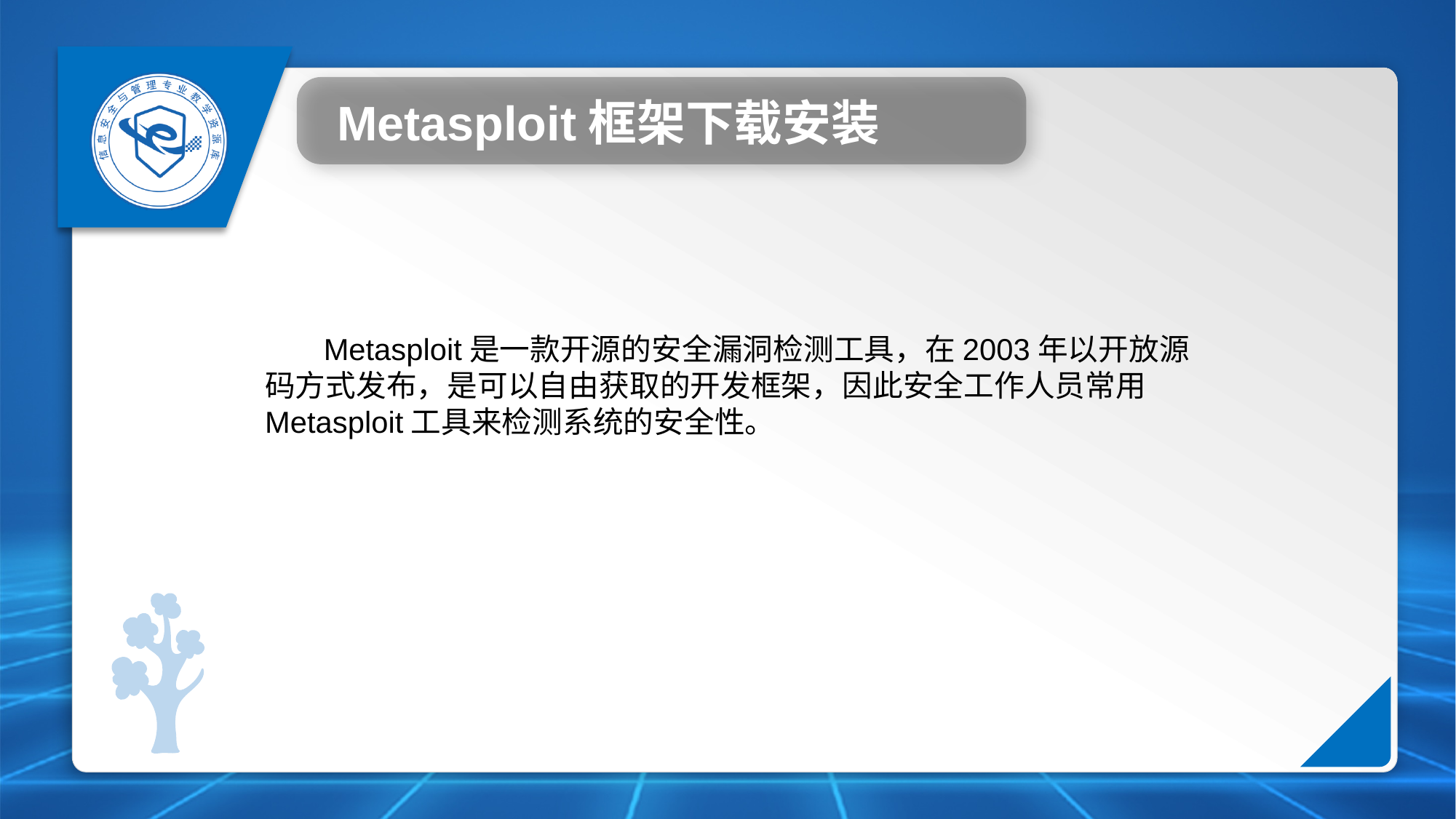

Metasploit框架下载安装
       Metasploit是一款开源的安全漏洞检测工具，在2003年以开放源码方式发布，是可以自由获取的开发框架，因此安全工作人员常用Metasploit工具来检测系统的安全性。